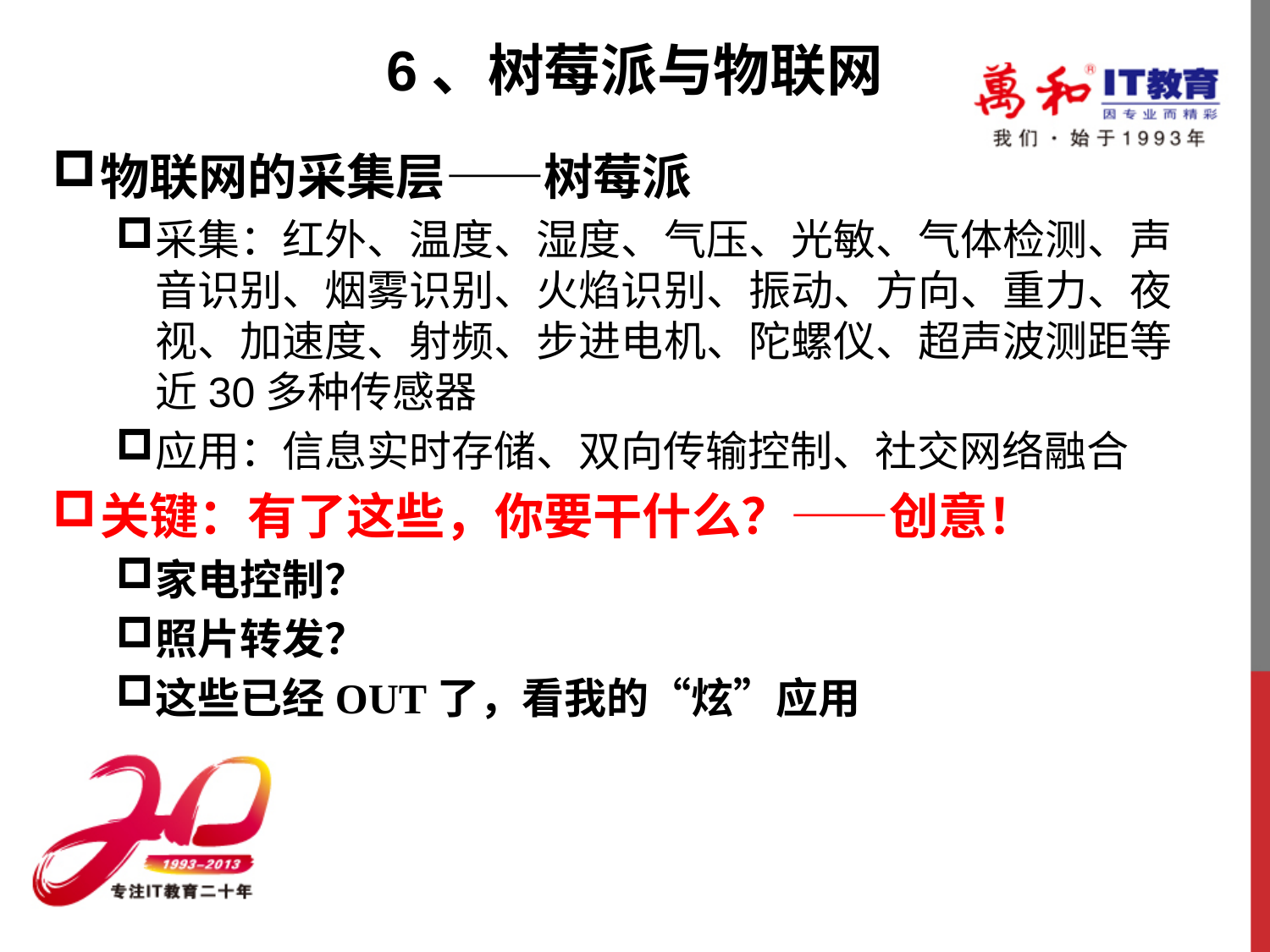

# 6、树莓派与物联网
物联网的采集层——树莓派
采集：红外、温度、湿度、气压、光敏、气体检测、声音识别、烟雾识别、火焰识别、振动、方向、重力、夜视、加速度、射频、步进电机、陀螺仪、超声波测距等近30多种传感器
应用：信息实时存储、双向传输控制、社交网络融合
关键：有了这些，你要干什么？——创意！
家电控制？
照片转发？
这些已经OUT了，看我的“炫”应用